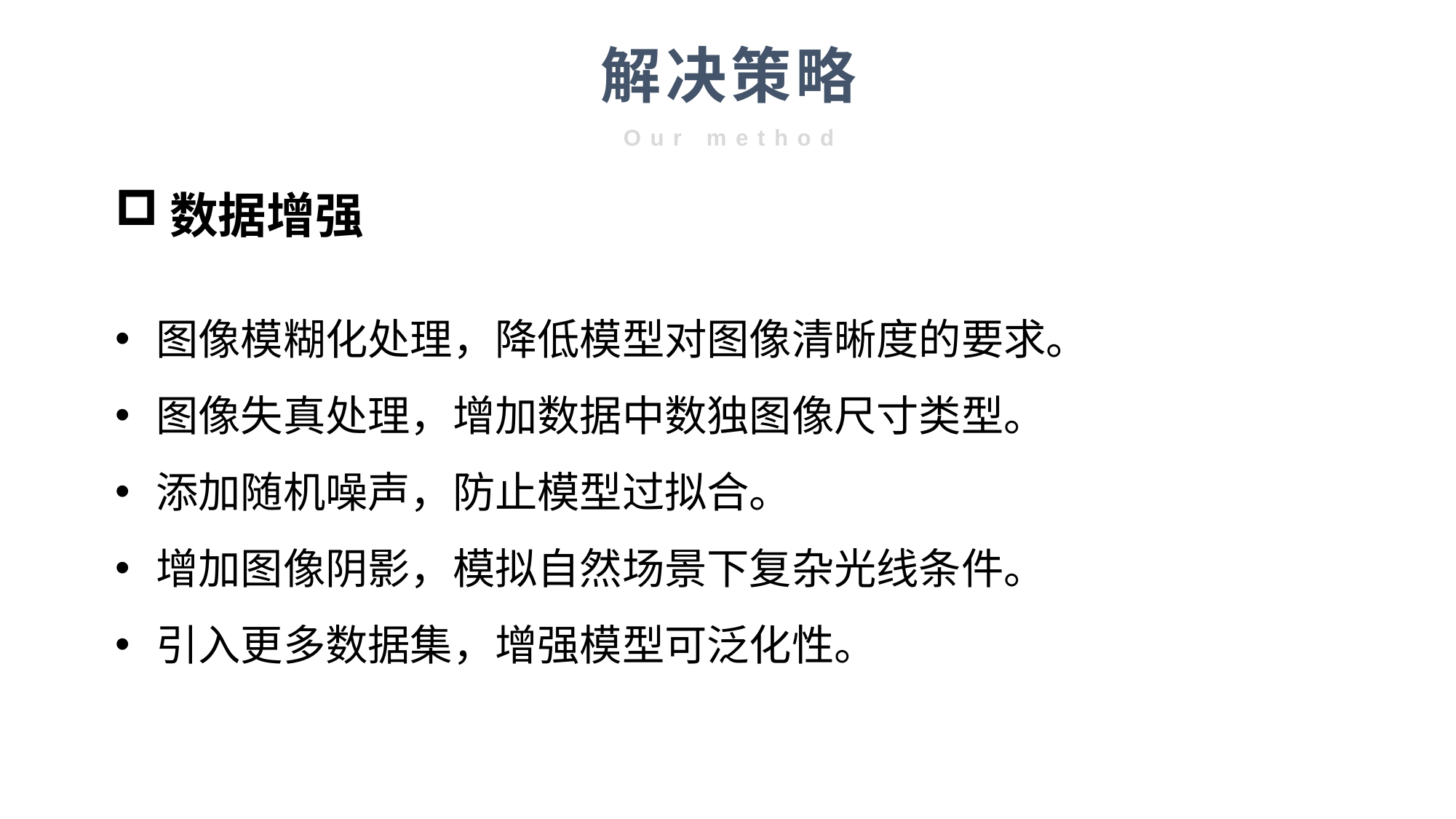

解决策略
Our method
数据增强
图像模糊化处理，降低模型对图像清晰度的要求。
图像失真处理，增加数据中数独图像尺寸类型。
添加随机噪声，防止模型过拟合。
增加图像阴影，模拟自然场景下复杂光线条件。
引入更多数据集，增强模型可泛化性。